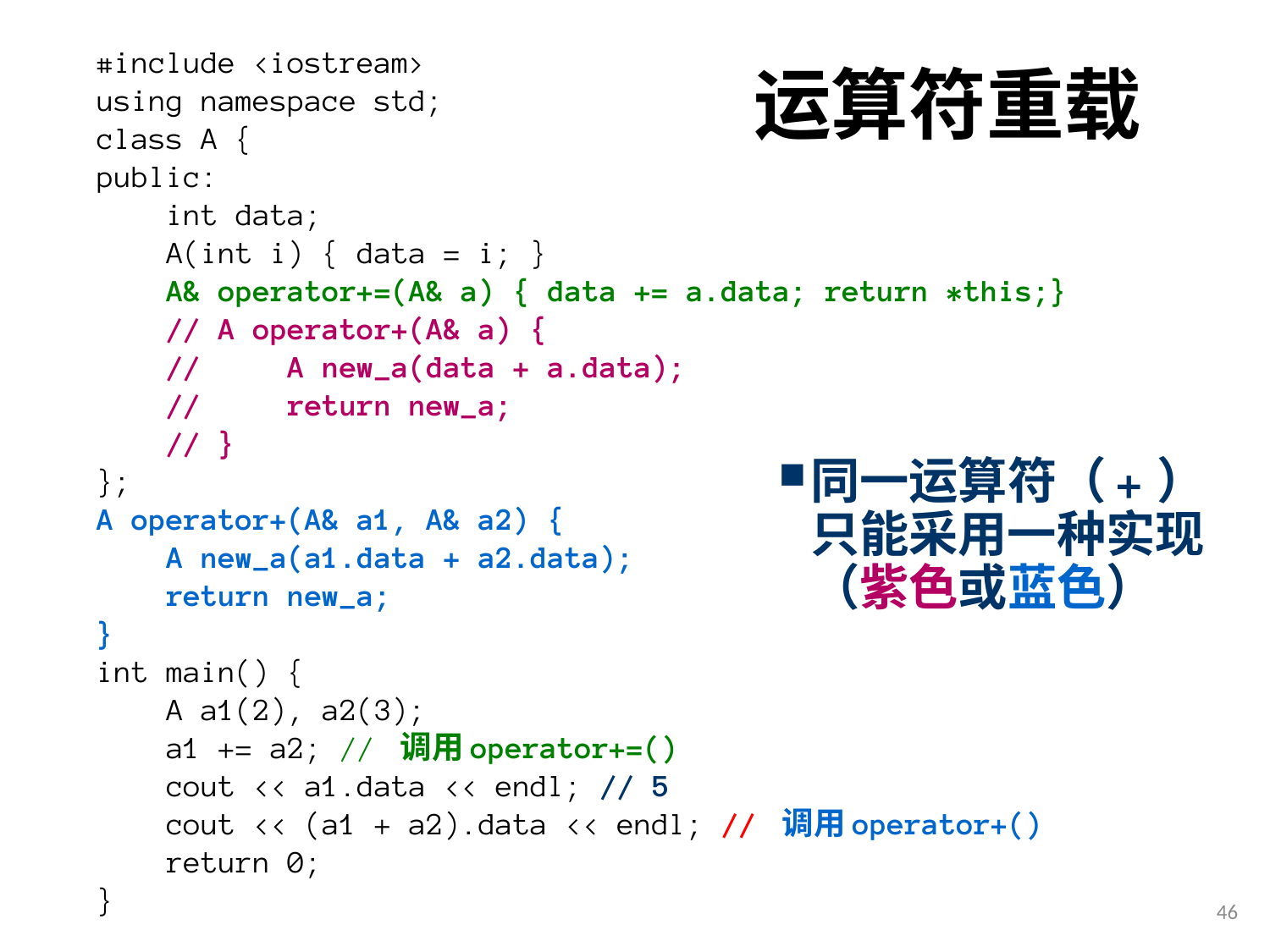

# 运算符重载
#include <iostream>
using namespace std;
class A {
public:
    int data;
    A(int i) { data = i; }
    A& operator+=(A& a) { data += a.data; return *this;}
    // A operator+(A& a) {
    //     A new_a(data + a.data);
    //     return new_a;
    // }
};
A operator+(A& a1, A& a2) {
    A new_a(a1.data + a2.data);
    return new_a;
}
int main() {
    A a1(2), a2(3);
    a1 += a2; // 调用operator+=()
    cout << a1.data << endl; // 5
    cout << (a1 + a2).data << endl; // 调用operator+()
    return 0;
}
同一运算符（+）只能采用一种实现（紫色或蓝色）
46